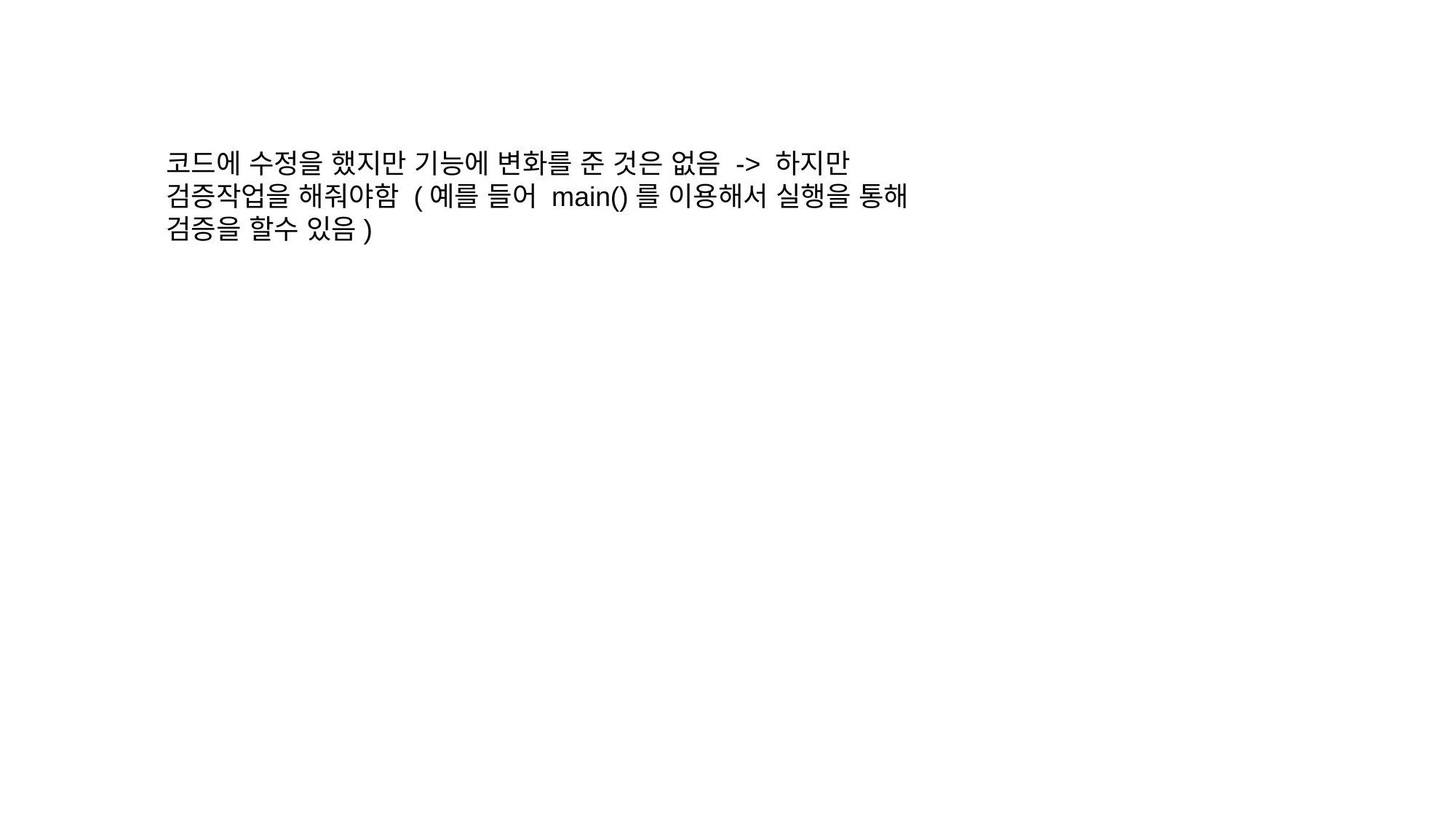

코드에 수정을 했지만 기능에 변화를 준 것은 없음 -> 하지만 검증작업을 해줘야함 (예를 들어 main()를 이용해서 실행을 통해 검증을 할수 있음)